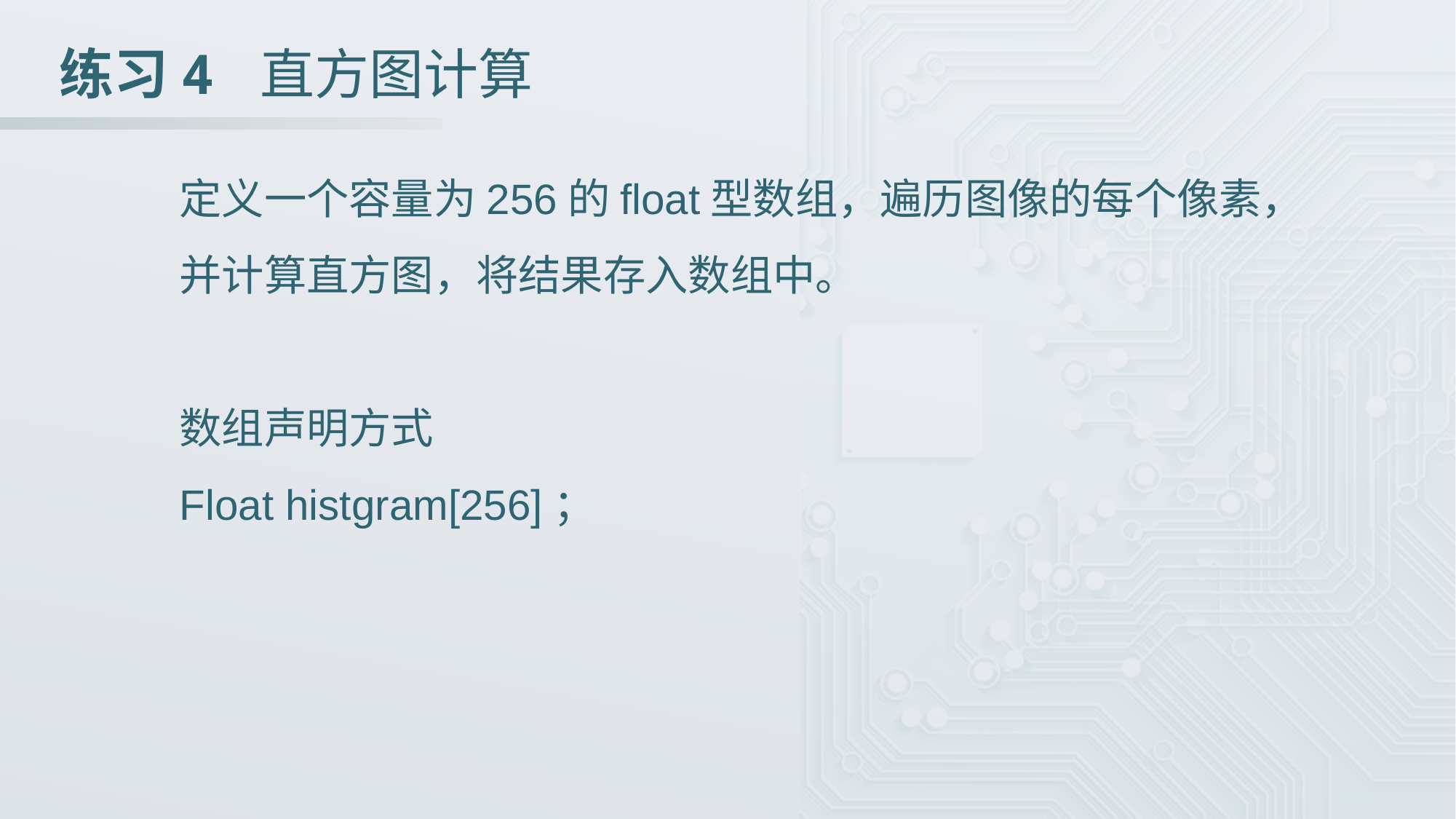

练习4 直方图计算

定义一个容量为256的float型数组，遍历图像的每个像素，并计算直方图，将结果存入数组中。

数组声明方式
Float histgram[256]；